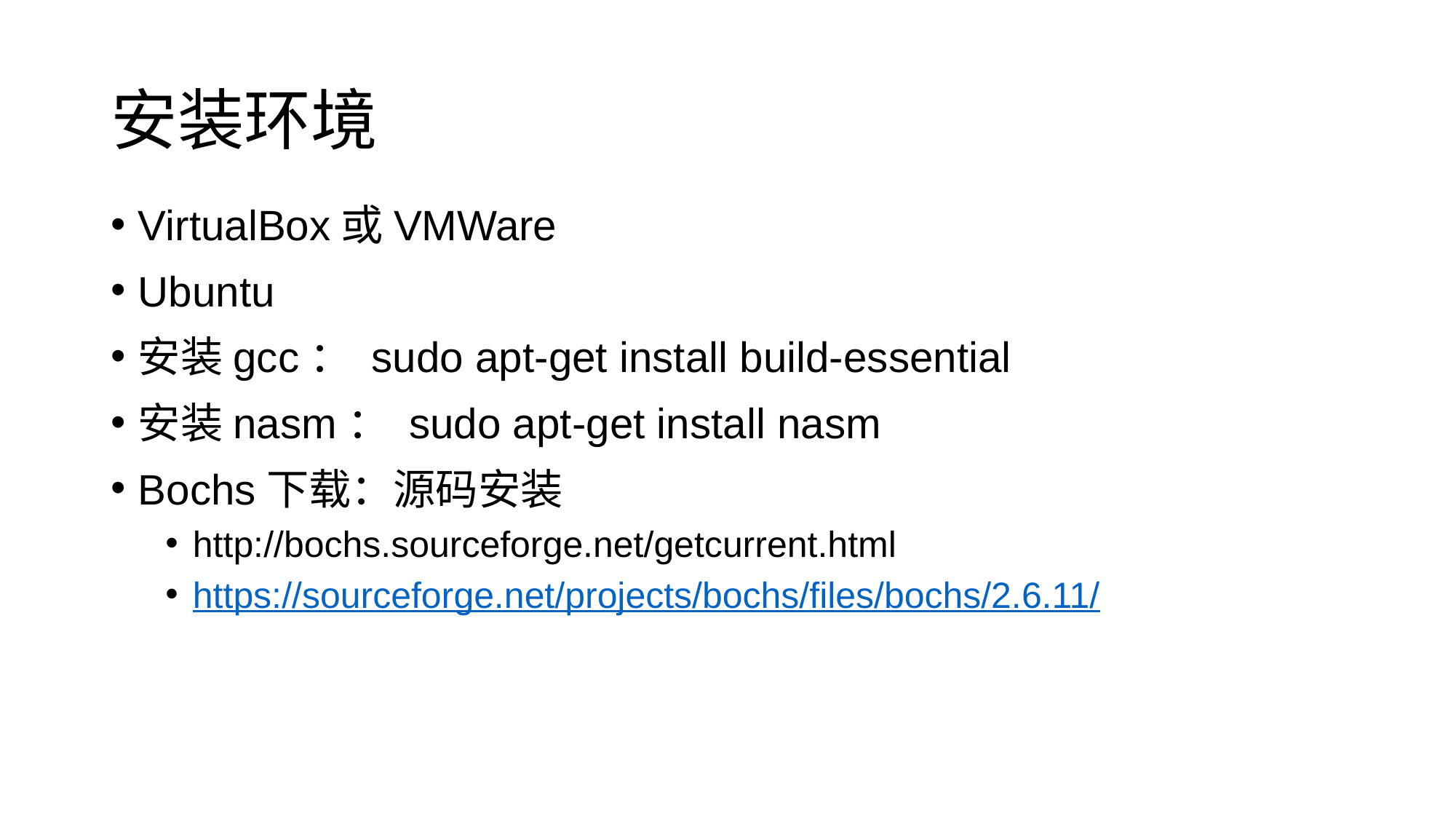

# 安装环境
VirtualBox或VMWare
Ubuntu
安装gcc： sudo apt-get install build-essential
安装nasm： sudo apt-get install nasm
Bochs下载：源码安装
http://bochs.sourceforge.net/getcurrent.html
https://sourceforge.net/projects/bochs/files/bochs/2.6.11/